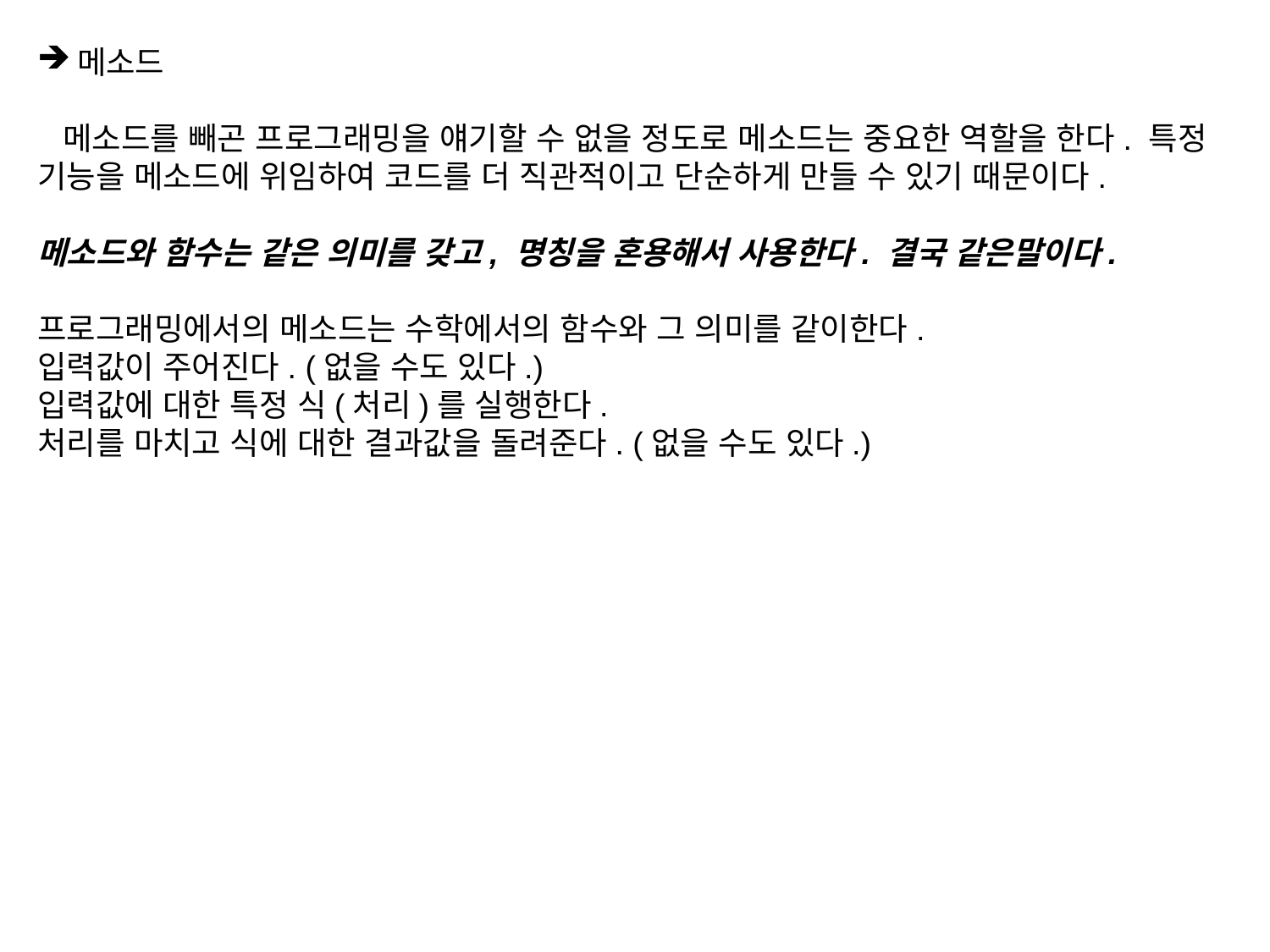

메소드

  메소드를 빼곤 프로그래밍을 얘기할 수 없을 정도로 메소드는 중요한 역할을 한다. 특정 기능을 메소드에 위임하여 코드를 더 직관적이고 단순하게 만들 수 있기 때문이다.

메소드와 함수는 같은 의미를 갖고, 명칭을 혼용해서 사용한다. 결국 같은말이다.

프로그래밍에서의 메소드는 수학에서의 함수와 그 의미를 같이한다.
입력값이 주어진다. (없을 수도 있다.)
입력값에 대한 특정 식(처리)를 실행한다.
처리를 마치고 식에 대한 결과값을 돌려준다. (없을 수도 있다.)